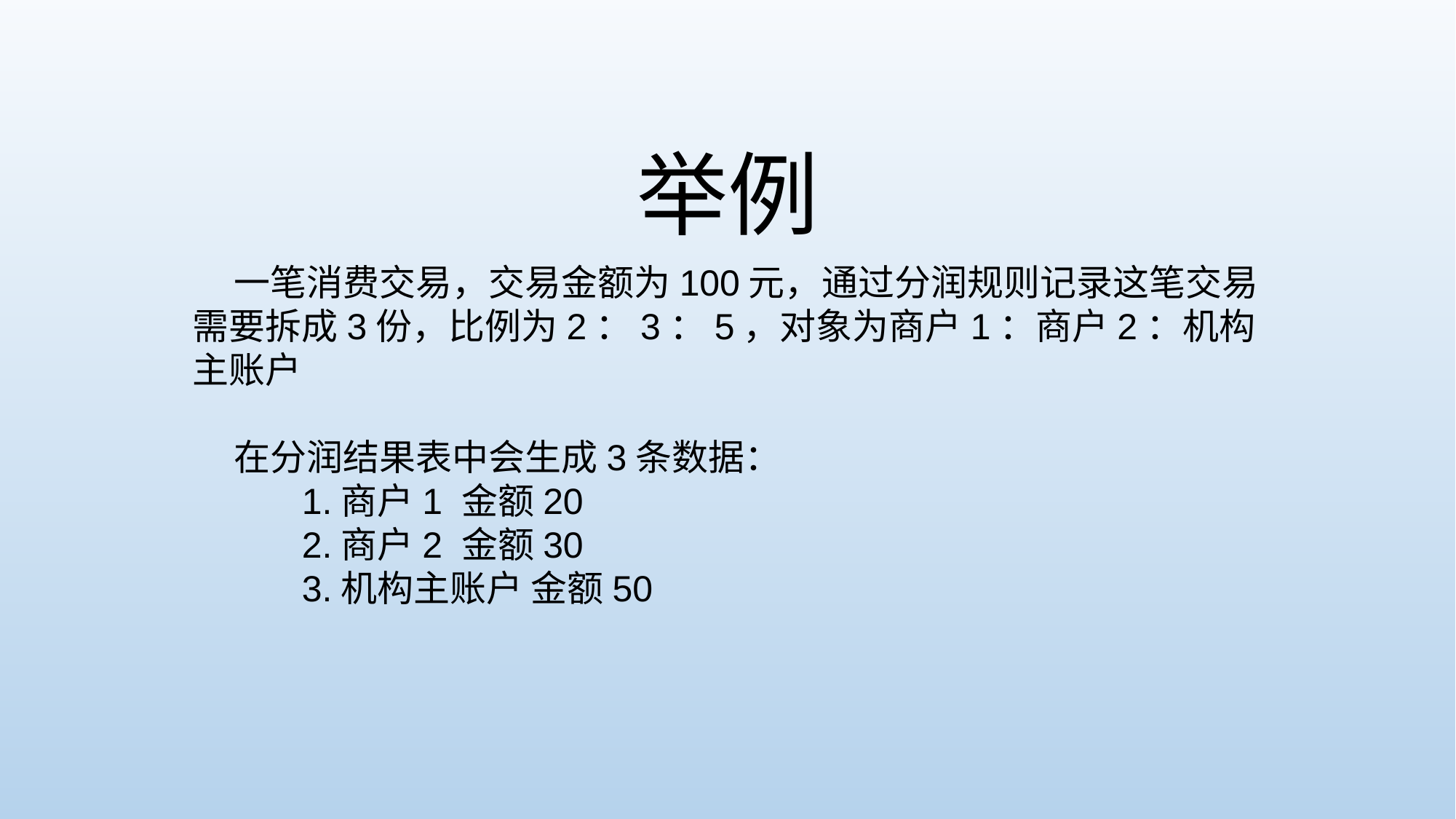

# 举例
    一笔消费交易，交易金额为100元，通过分润规则记录这笔交易需要拆成3份，比例为2：3：5，对象为商户1：商户2：机构主账户

    在分润结果表中会生成3条数据：
	1.商户1 金额20
	2.商户2 金额30
	3.机构主账户 金额50